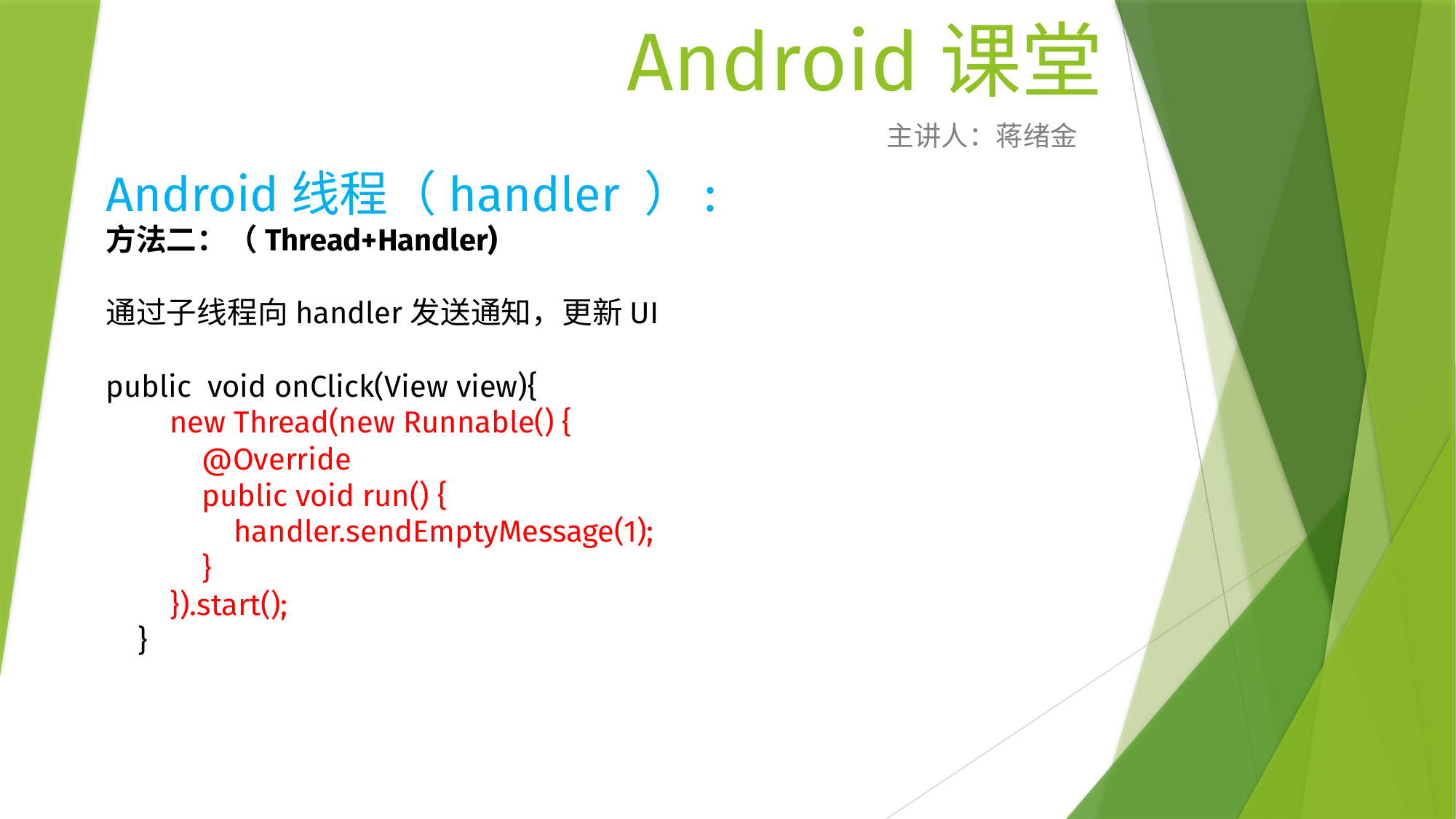

# Android课堂
主讲人：蒋绪金
Android线程（handler ）:
方法二：（Thread+Handler)

通过子线程向handler发送通知，更新UI

public  void onClick(View view){
        new Thread(new Runnable() {
            @Override
            public void run() {
                handler.sendEmptyMessage(1);
            }
        }).start();
    }